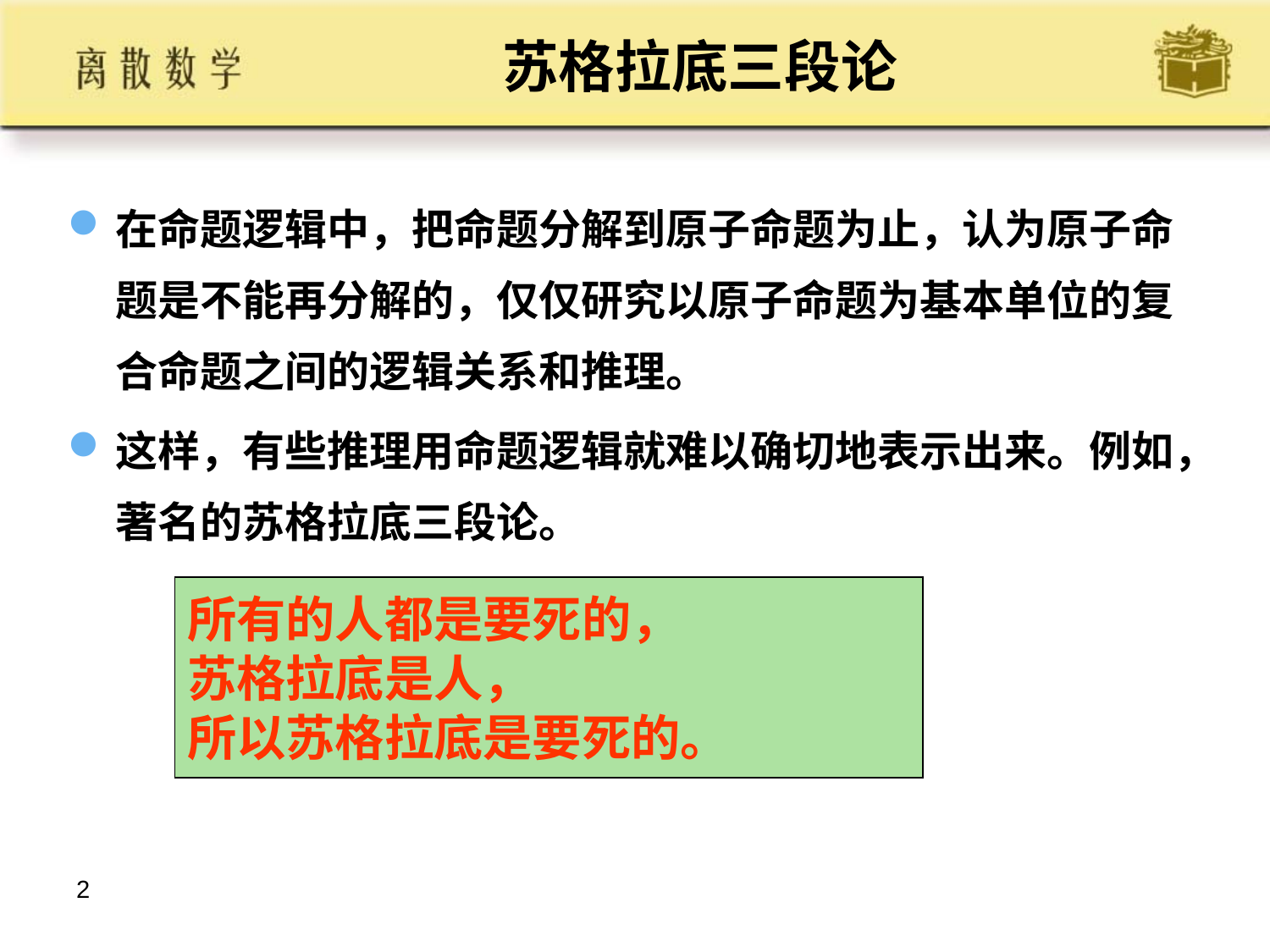

# 苏格拉底三段论
在命题逻辑中，把命题分解到原子命题为止，认为原子命题是不能再分解的，仅仅研究以原子命题为基本单位的复合命题之间的逻辑关系和推理。
这样，有些推理用命题逻辑就难以确切地表示出来。例如，著名的苏格拉底三段论。
所有的人都是要死的，
苏格拉底是人，
所以苏格拉底是要死的。
2